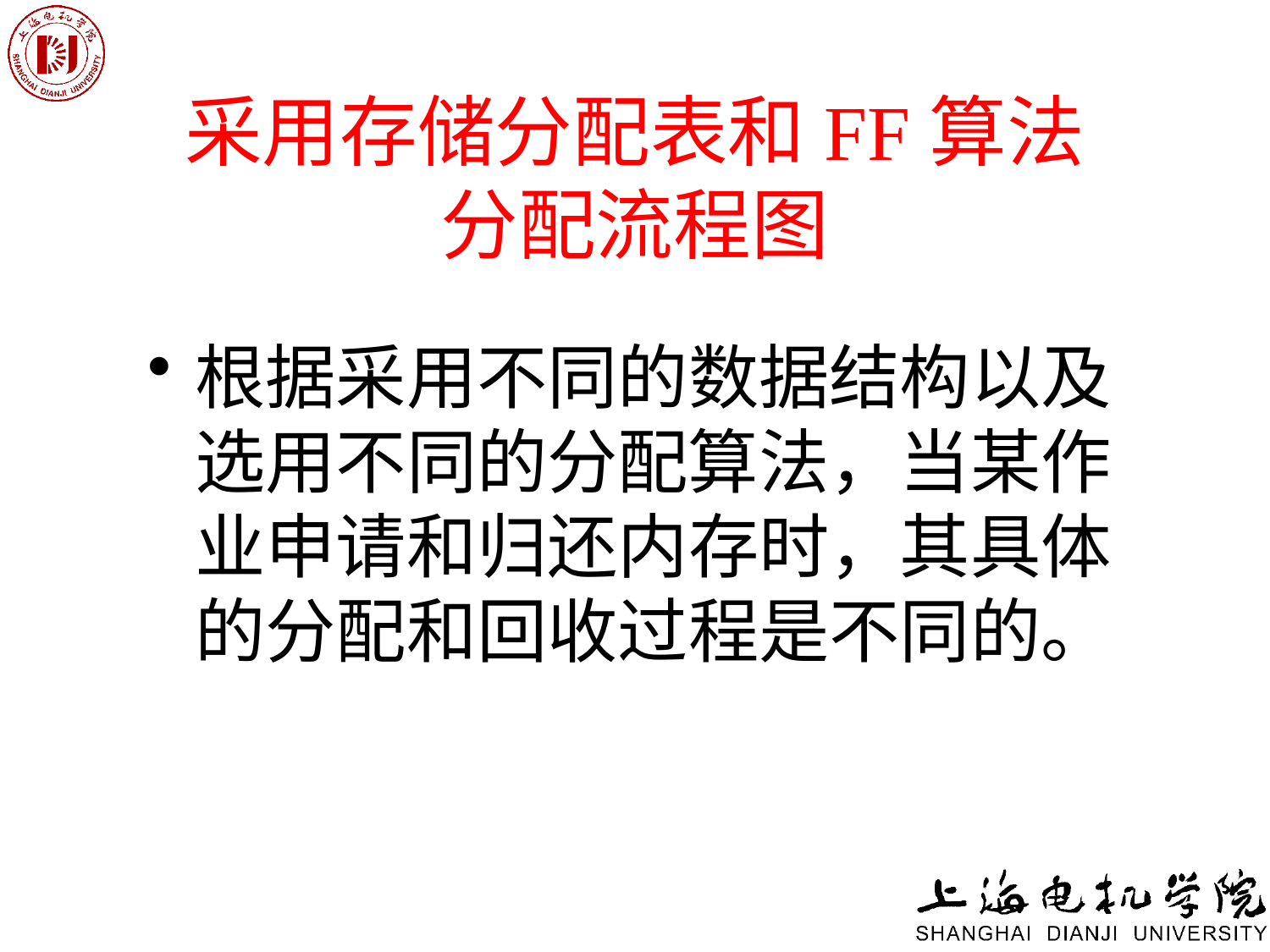

# 采用存储分配表和FF算法 分配流程图
根据采用不同的数据结构以及选用不同的分配算法，当某作业申请和归还内存时，其具体的分配和回收过程是不同的。